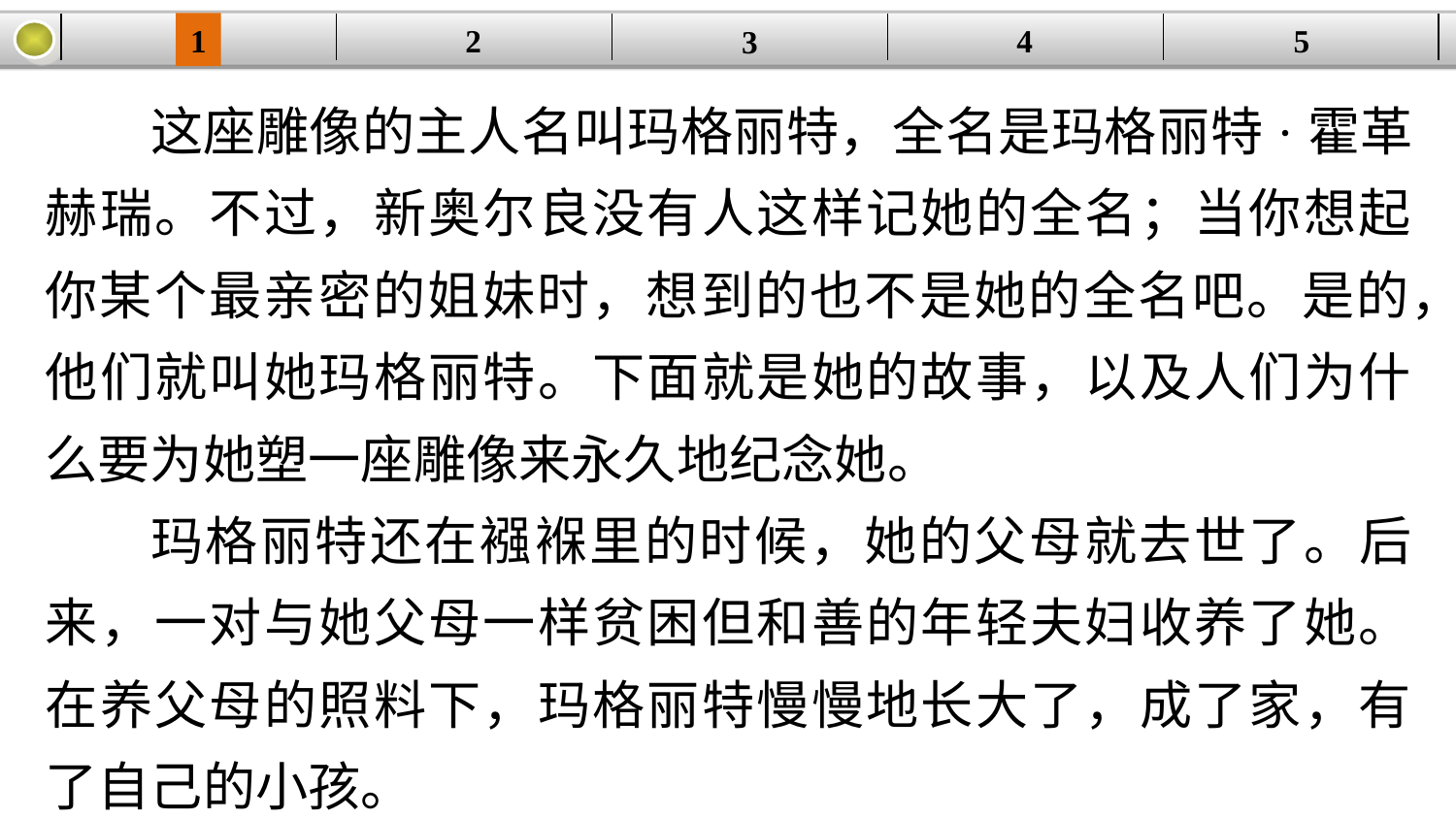

1
2
4
5
|  |  |  |  |  |
| --- | --- | --- | --- | --- |
3

这座雕像的主人名叫玛格丽特，全名是玛格丽特·霍革赫瑞。不过，新奥尔良没有人这样记她的全名；当你想起你某个最亲密的姐妹时，想到的也不是她的全名吧。是的，他们就叫她玛格丽特。下面就是她的故事，以及人们为什么要为她塑一座雕像来永久地纪念她。
玛格丽特还在襁褓里的时候，她的父母就去世了。后来，一对与她父母一样贫困但和善的年轻夫妇收养了她。在养父母的照料下，玛格丽特慢慢地长大了，成了家，有了自己的小孩。